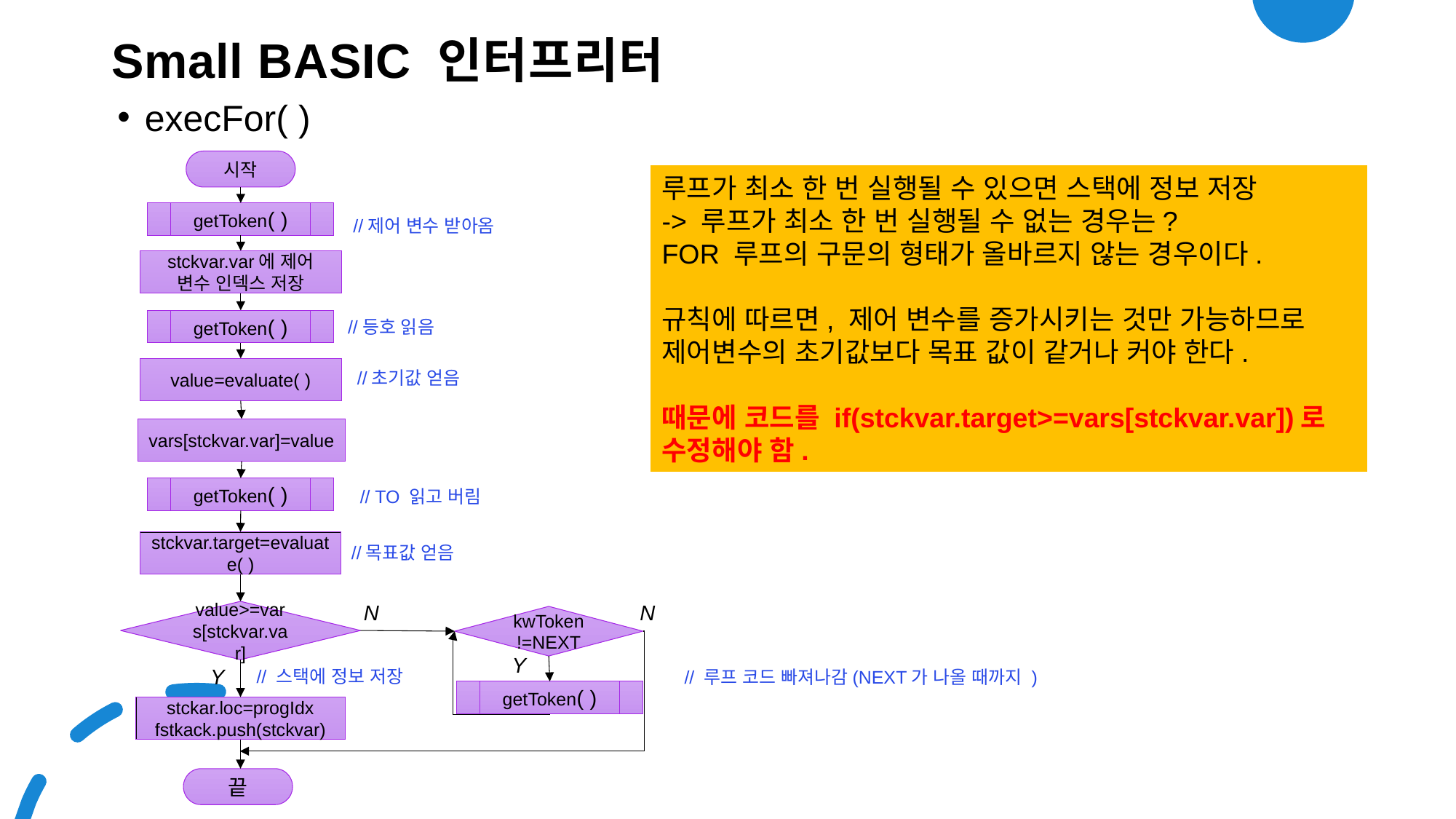

# Small BASIC 인터프리터
execFor( )

시작
루프가 최소 한 번 실행될 수 있으면 스택에 정보 저장
-> 루프가 최소 한 번 실행될 수 없는 경우는?
FOR 루프의 구문의 형태가 올바르지 않는 경우이다.

규칙에 따르면, 제어 변수를 증가시키는 것만 가능하므로 제어변수의 초기값보다 목표 값이 같거나 커야 한다.

때문에 코드를 if(stckvar.target>=vars[stckvar.var])로 수정해야 함.
getToken( )
//제어 변수 받아옴
stckvar.var에 제어 변수 인덱스 저장
getToken( )
//등호 읽음
value=evaluate( )
//초기값 얻음
vars[stckvar.var]=value
getToken( )
// TO 읽고 버림
stckvar.target=evaluate( )
//목표값 얻음

N

N
value>=vars[stckvar.var]
kwToken!=NEXT

Y

Y
// 스택에 정보 저장
// 루프 코드 빠져나감(NEXT가 나올 때까지 )
getToken( )
stckar.loc=progIdx
fstkack.push(stckvar)
끝